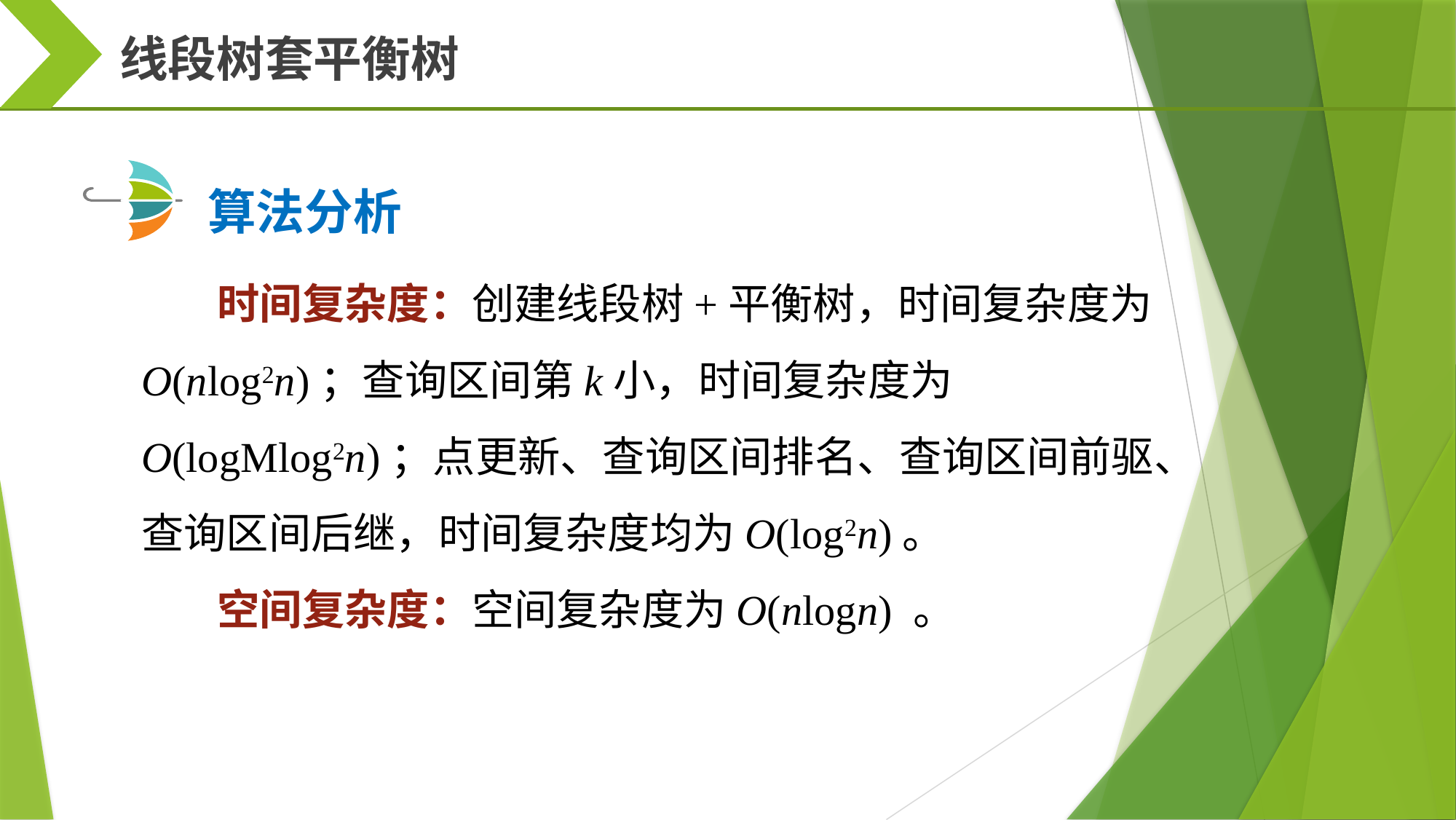

线段树套平衡树

算法分析
时间复杂度：创建线段树+平衡树，时间复杂度为O(nlog2n)；查询区间第k小，时间复杂度为O(logMlog2n)；点更新、查询区间排名、查询区间前驱、查询区间后继，时间复杂度均为O(log2n)。
空间复杂度：空间复杂度为O(nlogn) 。